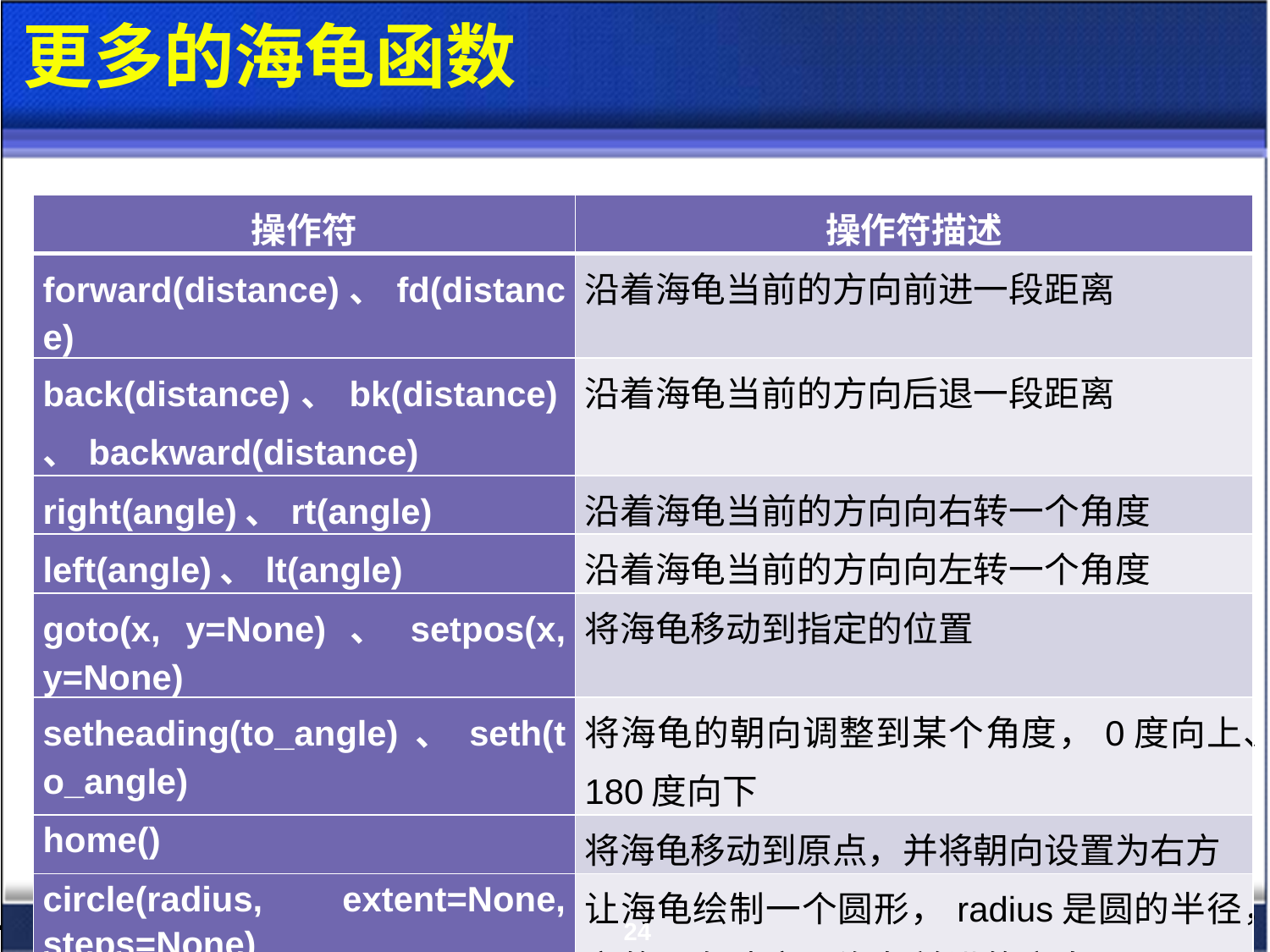

# 更多的海龟函数
| 操作符 | 操作符描述 |
| --- | --- |
| forward(distance)、fd(distance) | 沿着海龟当前的方向前进一段距离 |
| back(distance)、bk(distance)、backward(distance) | 沿着海龟当前的方向后退一段距离 |
| right(angle)、rt(angle) | 沿着海龟当前的方向向右转一个角度 |
| left(angle)、lt(angle) | 沿着海龟当前的方向向左转一个角度 |
| goto(x, y=None)、setpos(x, y=None) | 将海龟移动到指定的位置 |
| setheading(to\_angle)、seth(to\_angle) | 将海龟的朝向调整到某个角度，0度向上、180度向下 |
| home() | 将海龟移动到原点，并将朝向设置为右方 |
| circle(radius, extent=None, steps=None) | 让海龟绘制一个圆形，radius是圆的半径，它的正负决定了海龟前进的方向，extent是一个角度，用来画弧 |
24